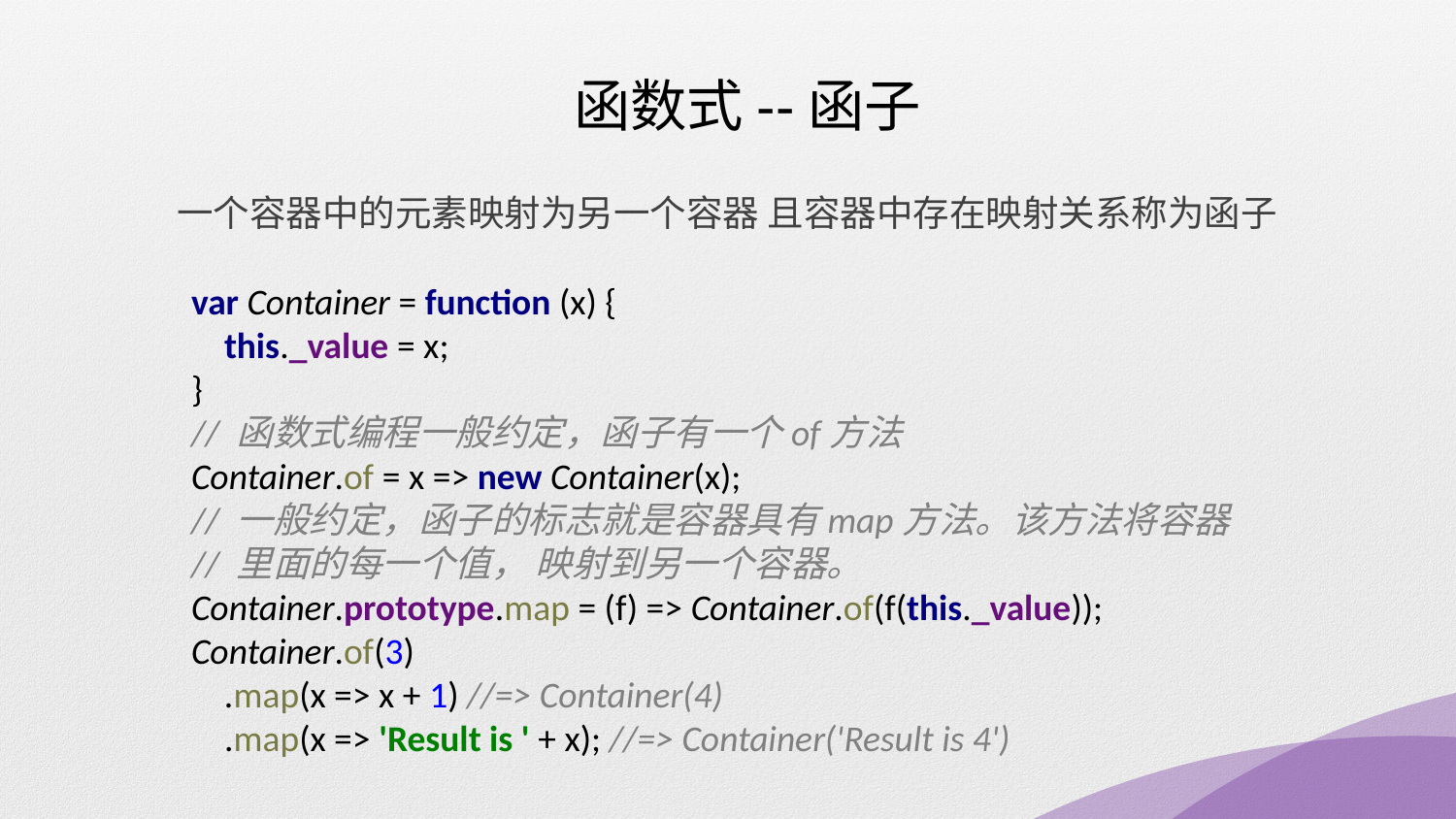

函数式--函子
一个容器中的元素映射为另一个容器 且容器中存在映射关系称为函子
var Container = function (x) {
    this._value = x;
}
// 函数式编程一般约定，函子有一个of方法
Container.of = x => new Container(x);
// 一般约定，函子的标志就是容器具有map方法。该方法将容器
// 里面的每一个值， 映射到另一个容器。
Container.prototype.map = (f) => Container.of(f(this._value));
Container.of(3)
    .map(x => x + 1) //=> Container(4)
    .map(x => 'Result is ' + x); //=> Container('Result is 4')